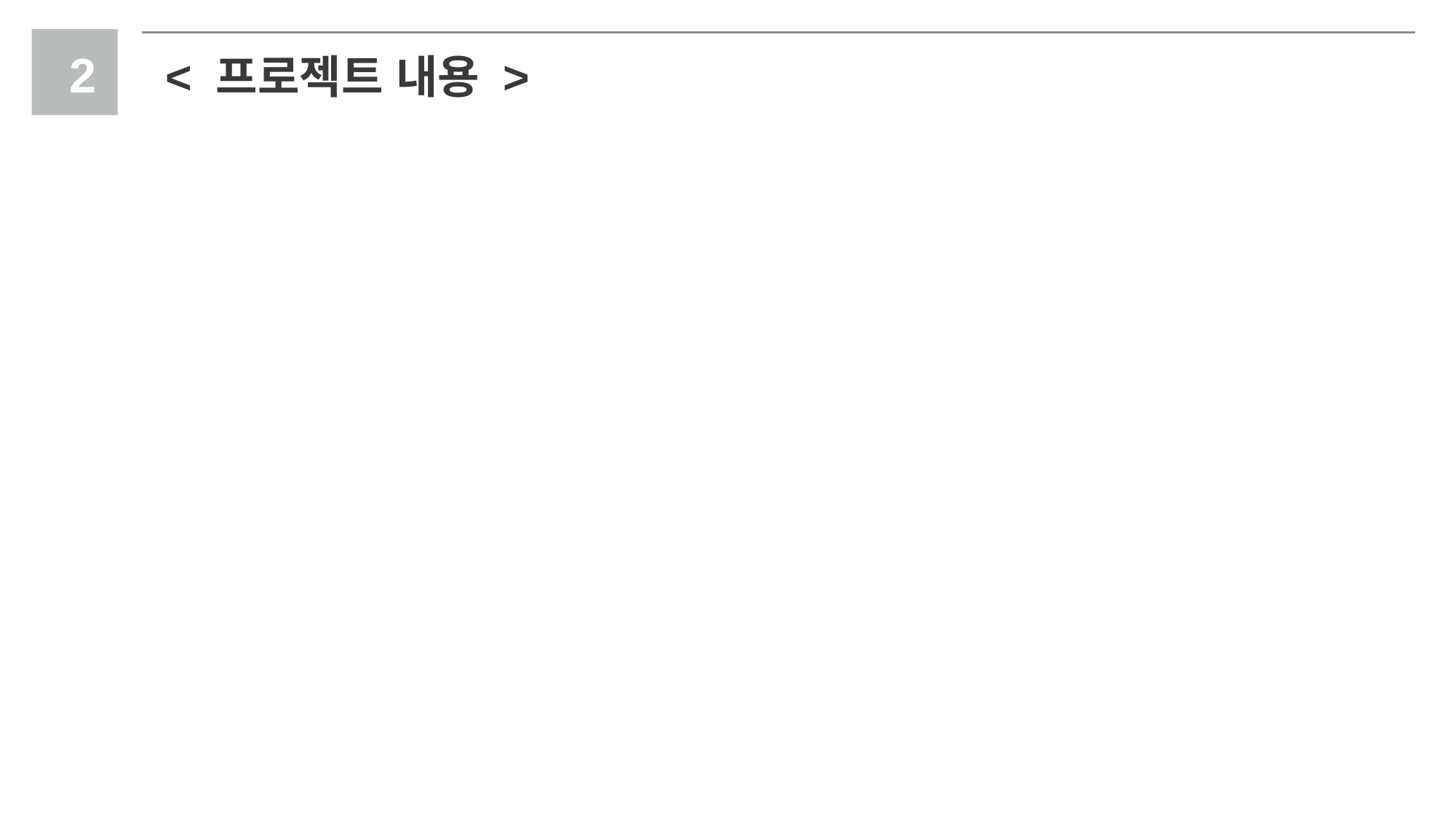

2
< 프로젝트 내용 >

Copyrightⓒ. Saebyeol Yu. All Rights Reserved.